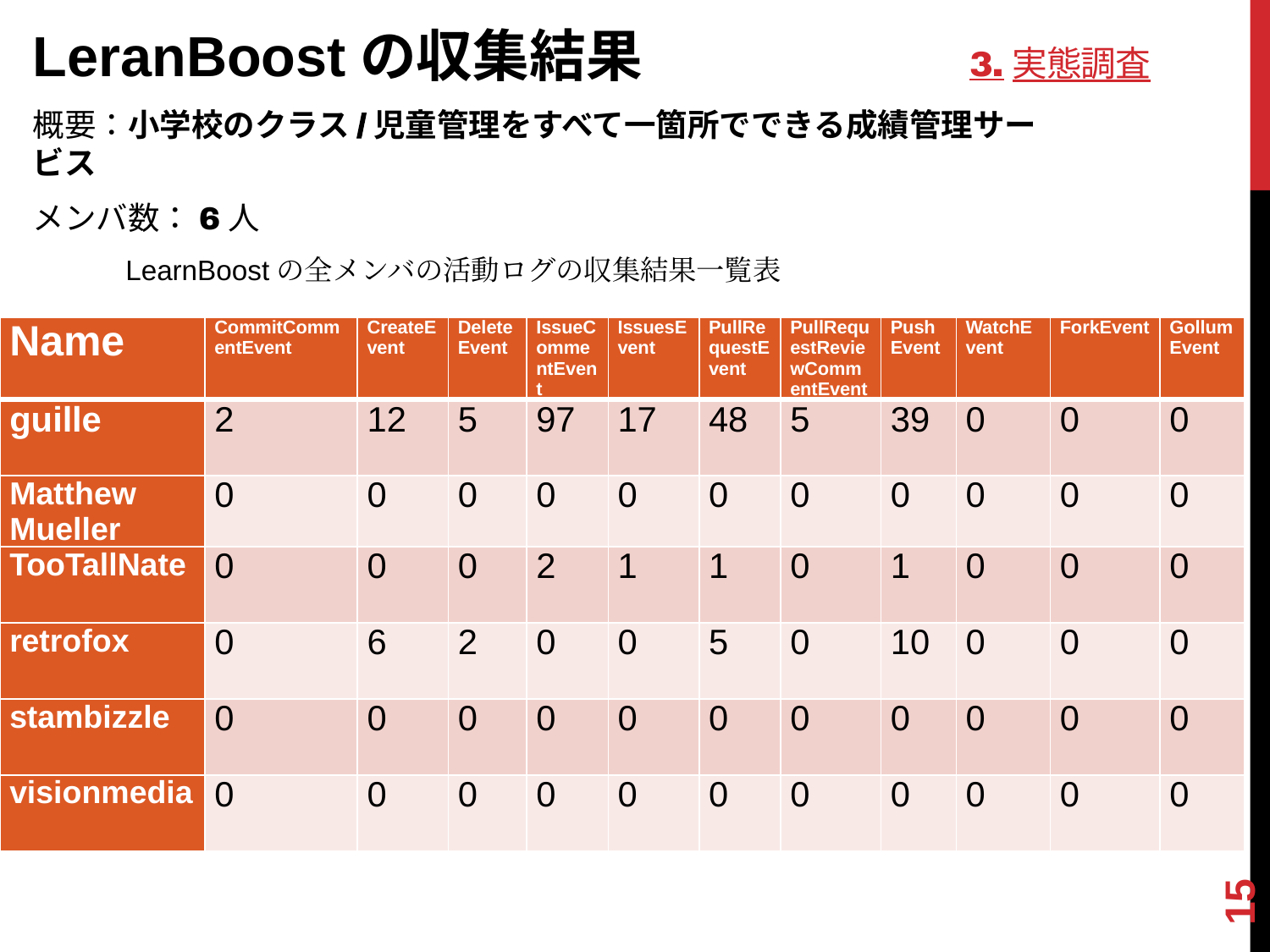

LeranBoostの収集結果
概要：小学校のクラス/児童管理をすべて一箇所でできる成績管理サービス
メンバ数：6人

3.実態調査
 LearnBoostの全メンバの活動ログの収集結果一覧表
| Name | CommitCommentEvent | CreateEvent | DeleteEvent | IssueCommentEvent | IssuesEvent | PullRequestEvent | PullRequestReviewCommentEvent | PushEvent | WatchEvent | ForkEvent | GollumEvent |
| --- | --- | --- | --- | --- | --- | --- | --- | --- | --- | --- | --- |
| guille | 2 | 12 | 5 | 97 | 17 | 48 | 5 | 39 | 0 | 0 | 0 |
| Matthew Mueller | 0 | 0 | 0 | 0 | 0 | 0 | 0 | 0 | 0 | 0 | 0 |
| TooTallNate | 0 | 0 | 0 | 2 | 1 | 1 | 0 | 1 | 0 | 0 | 0 |
| retrofox | 0 | 6 | 2 | 0 | 0 | 5 | 0 | 10 | 0 | 0 | 0 |
| stambizzle | 0 | 0 | 0 | 0 | 0 | 0 | 0 | 0 | 0 | 0 | 0 |
| visionmedia | 0 | 0 | 0 | 0 | 0 | 0 | 0 | 0 | 0 | 0 | 0 |

15